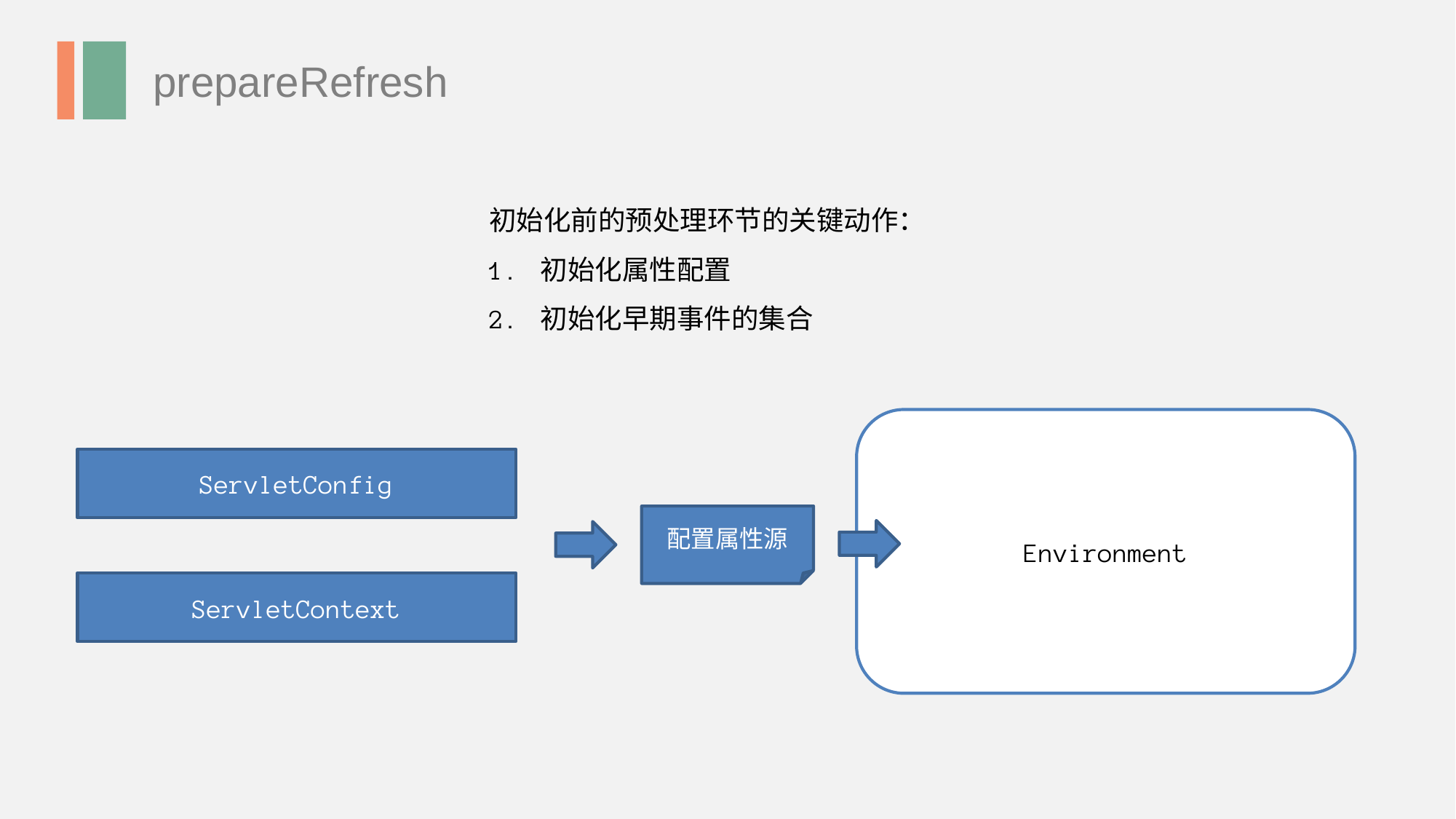

prepareRefresh
初始化前的预处理环节的关键动作：
1. 初始化属性配置
2. 初始化早期事件的集合
Environment
ServletConfig
配置属性源

ServletContext